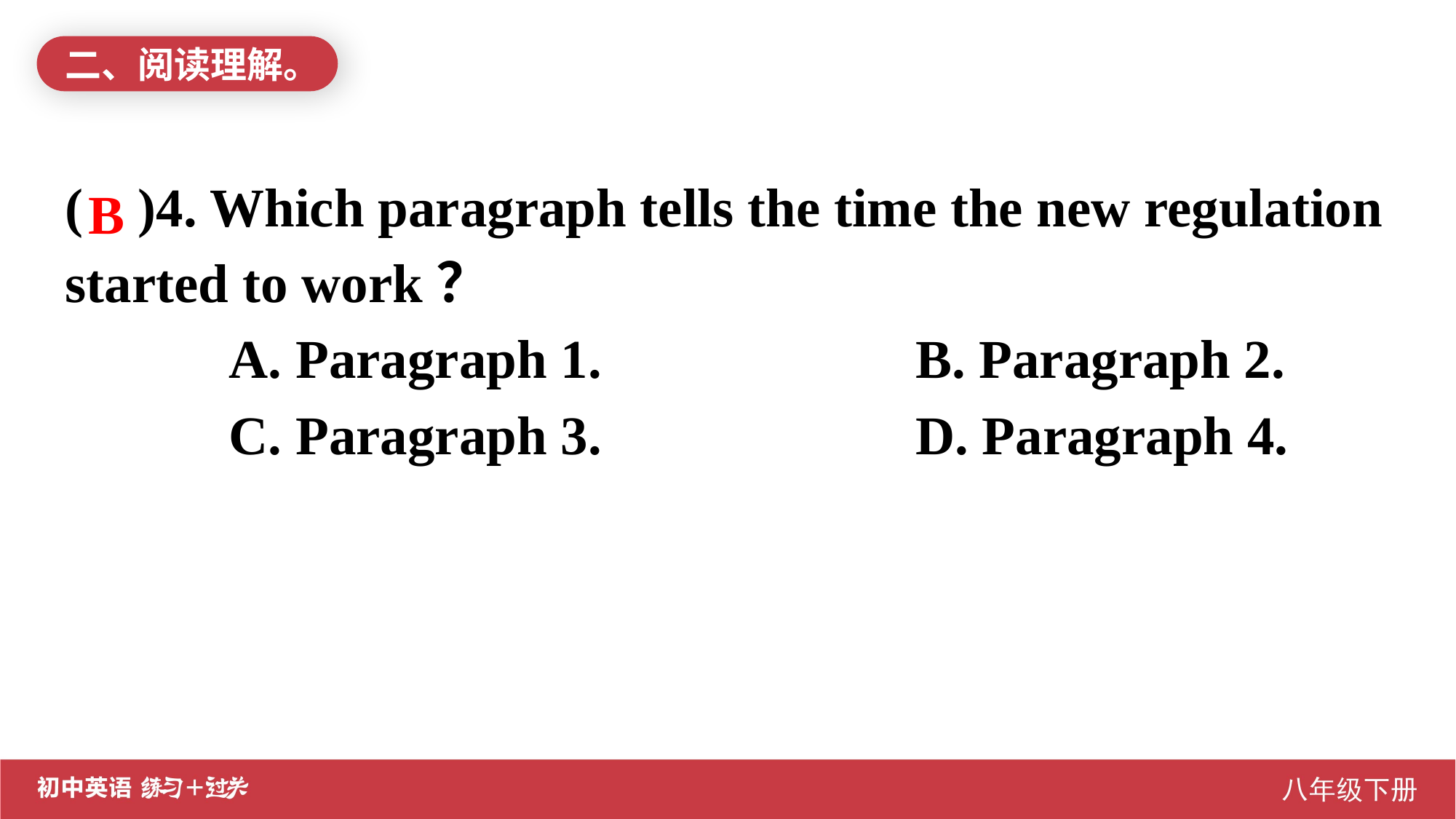

二、阅读理解。
(    )4. Which paragraph tells the time the new regulation started to work？
            A. Paragraph 1.                       B. Paragraph 2.
            C. Paragraph 3.                       D. Paragraph 4.
B